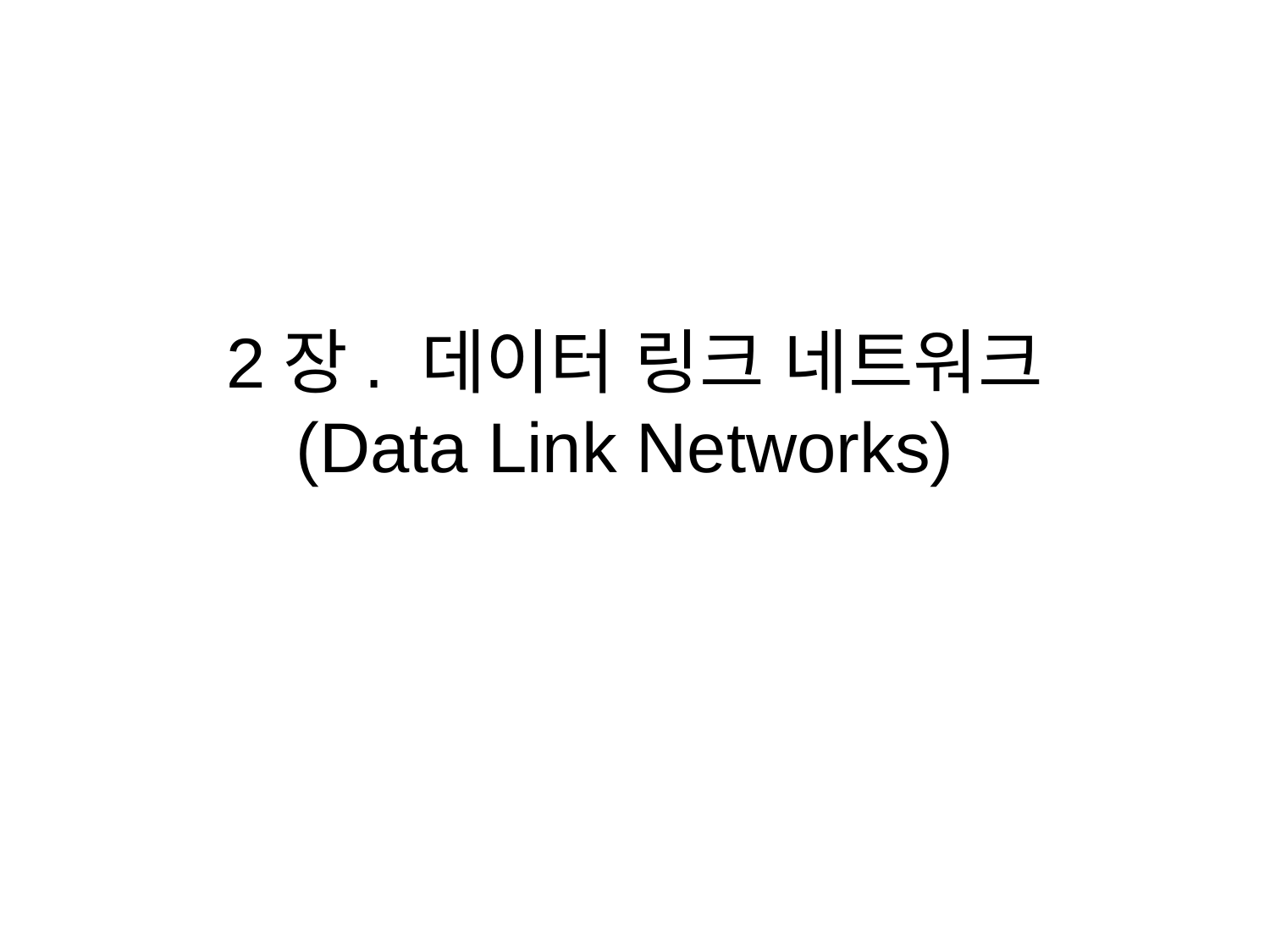

# 2장. 데이터 링크 네트워크 (Data Link Networks)